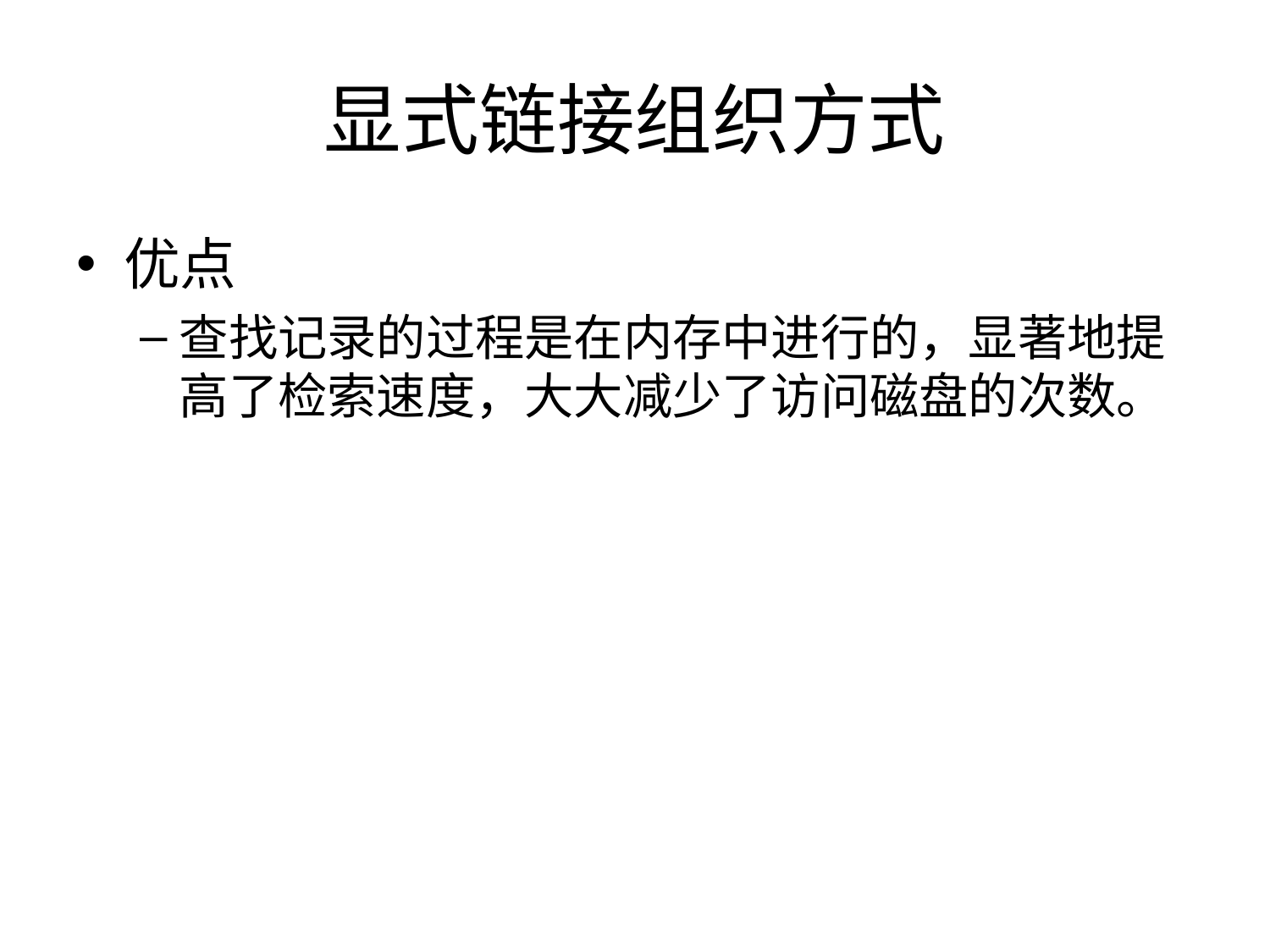

# 显式链接组织方式
优点
查找记录的过程是在内存中进行的，显著地提高了检索速度，大大减少了访问磁盘的次数。